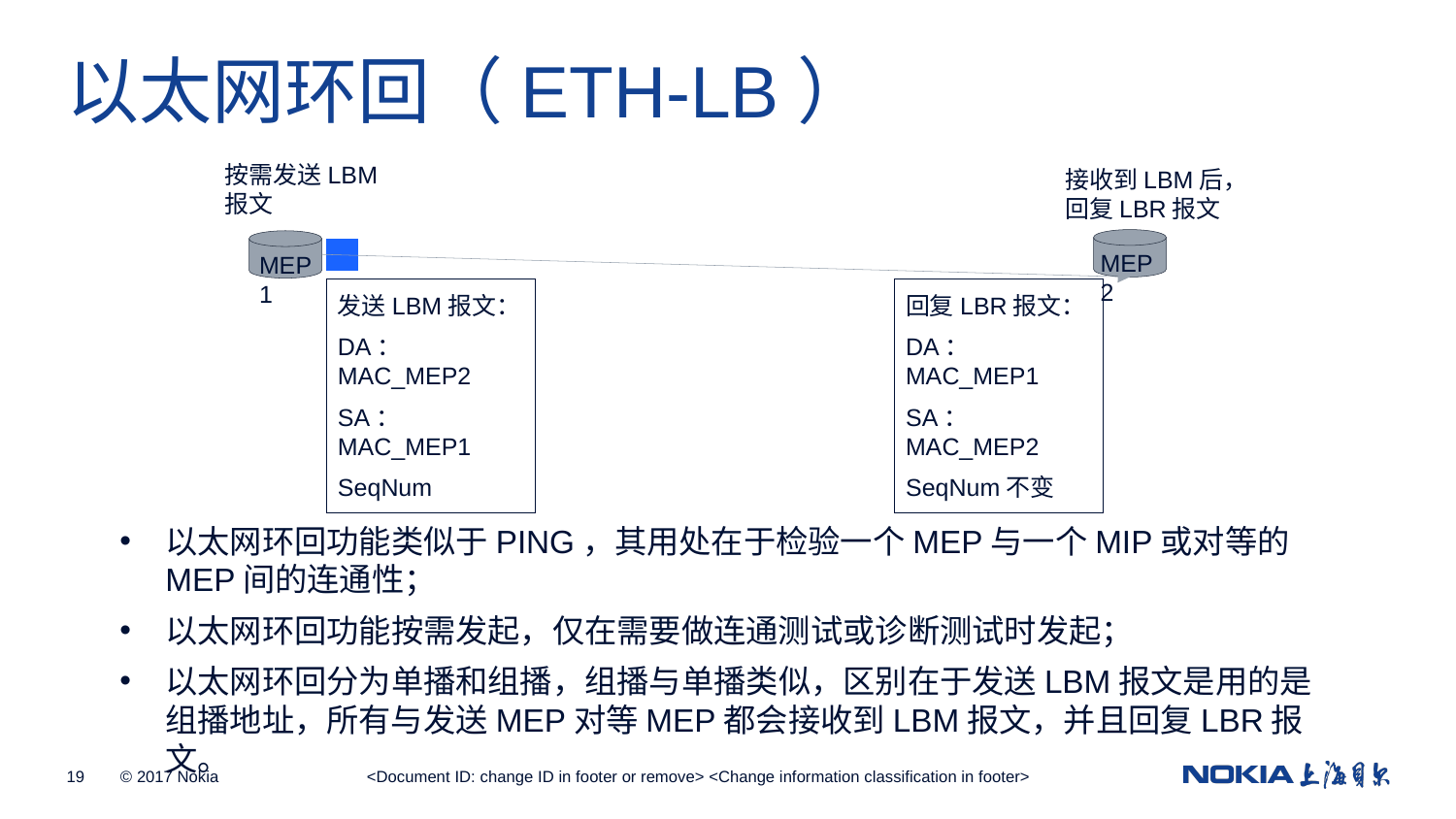

以太网环回（ETH-LB）
按需发送LBM报文
接收到LBM后，回复LBR报文

MEP2
MEP1

发送LBM报文：
DA：MAC_MEP2
SA：MAC_MEP1
SeqNum
回复LBR报文：
DA：MAC_MEP1
SA：MAC_MEP2
SeqNum不变
以太网环回功能类似于PING，其用处在于检验一个MEP与一个MIP或对等的MEP间的连通性；
以太网环回功能按需发起，仅在需要做连通测试或诊断测试时发起；
以太网环回分为单播和组播，组播与单播类似，区别在于发送LBM报文是用的是组播地址，所有与发送MEP对等MEP都会接收到LBM报文，并且回复LBR报文。
<Document ID: change ID in footer or remove> <Change information classification in footer>